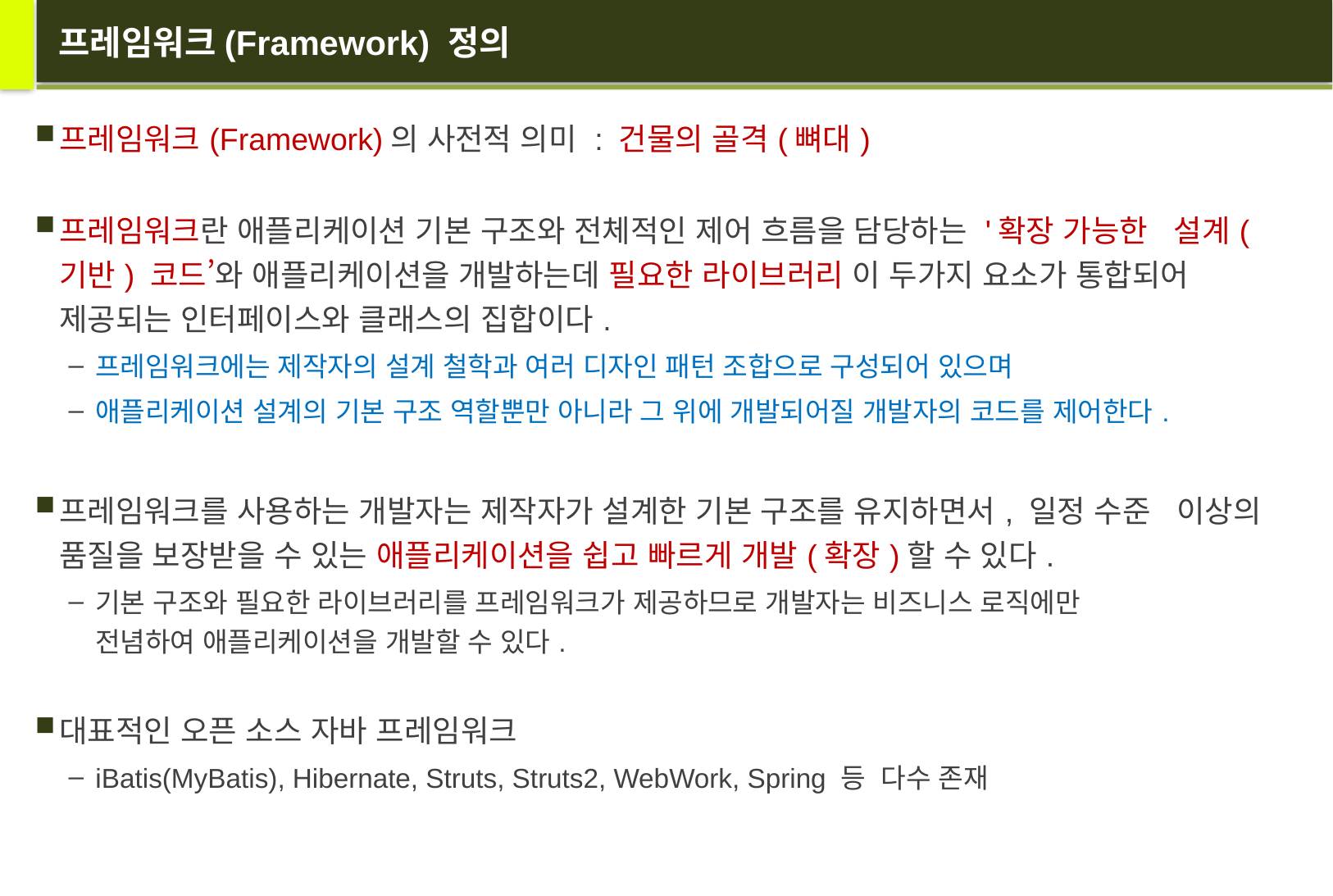

# 프레임워크(Framework) 정의
프레임워크(Framework)의 사전적 의미 : 건물의 골격(뼈대)

프레임워크란 애플리케이션 기본 구조와 전체적인 제어 흐름을 담당하는 '확장 가능한   설계(기반) 코드’와 애플리케이션을 개발하는데 필요한 라이브러리 이 두가지 요소가 통합되어 제공되는 인터페이스와 클래스의 집합이다.
프레임워크에는 제작자의 설계 철학과 여러 디자인 패턴 조합으로 구성되어 있으며
애플리케이션 설계의 기본 구조 역할뿐만 아니라 그 위에 개발되어질 개발자의 코드를 제어한다.

프레임워크를 사용하는 개발자는 제작자가 설계한 기본 구조를 유지하면서, 일정 수준   이상의 품질을 보장받을 수 있는 애플리케이션을 쉽고 빠르게 개발(확장)할 수 있다.
기본 구조와 필요한 라이브러리를 프레임워크가 제공하므로 개발자는 비즈니스 로직에만
전념하여 애플리케이션을 개발할 수 있다.

대표적인 오픈 소스 자바 프레임워크
iBatis(MyBatis), Hibernate, Struts, Struts2, WebWork, Spring 등  다수 존재